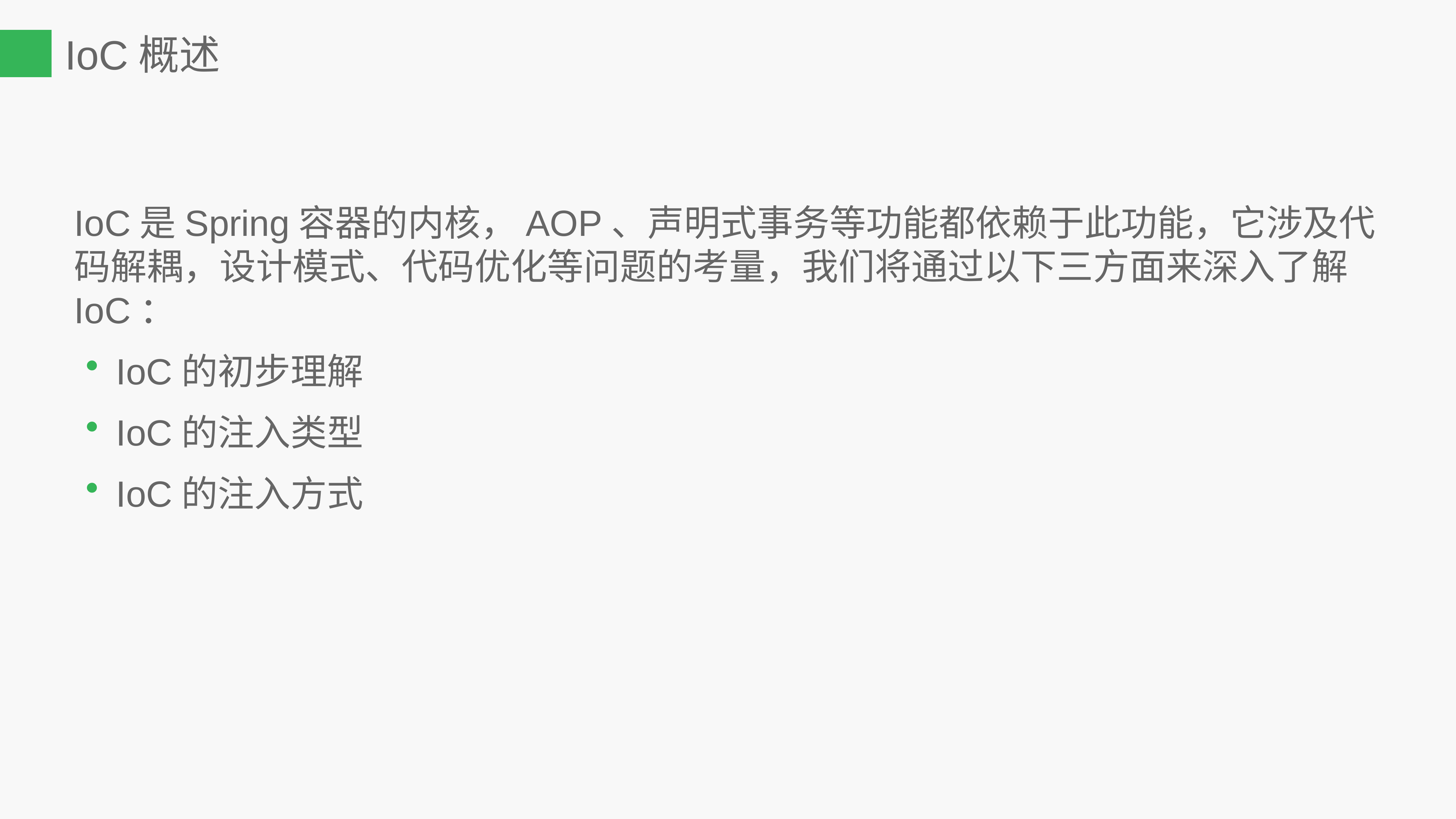

IoC概述

IoC是Spring容器的内核，AOP、声明式事务等功能都依赖于此功能，它涉及代码解耦，设计模式、代码优化等问题的考量，我们将通过以下三方面来深入了解IoC：
IoC的初步理解
IoC的注入类型
IoC的注入方式